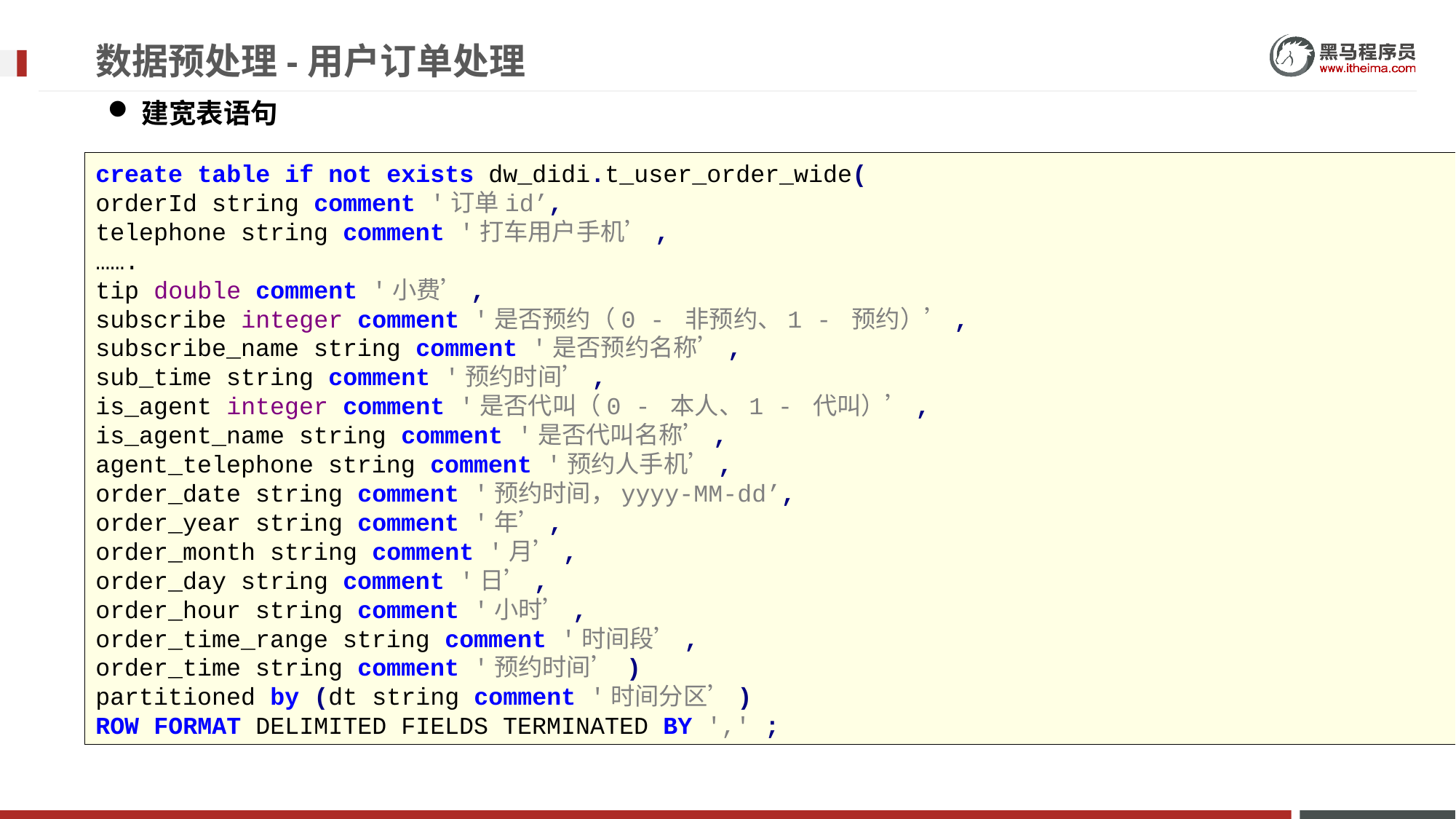

# 数据预处理-用户订单处理
建宽表语句
create table if not exists dw_didi.t_user_order_wide(
orderId string comment '订单id’,
telephone string comment '打车用户手机’,
…….
tip double comment '小费’,
subscribe integer comment '是否预约（0 - 非预约、1 - 预约）’,
subscribe_name string comment '是否预约名称’,
sub_time string comment '预约时间’,
is_agent integer comment '是否代叫（0 - 本人、1 - 代叫）’,
is_agent_name string comment '是否代叫名称’,
agent_telephone string comment '预约人手机’,
order_date string comment '预约时间，yyyy-MM-dd’,
order_year string comment '年’,
order_month string comment '月’,
order_day string comment '日’,
order_hour string comment '小时’,
order_time_range string comment '时间段’,
order_time string comment '预约时间’ )
partitioned by (dt string comment '时间分区’)
ROW FORMAT DELIMITED FIELDS TERMINATED BY ',' ;